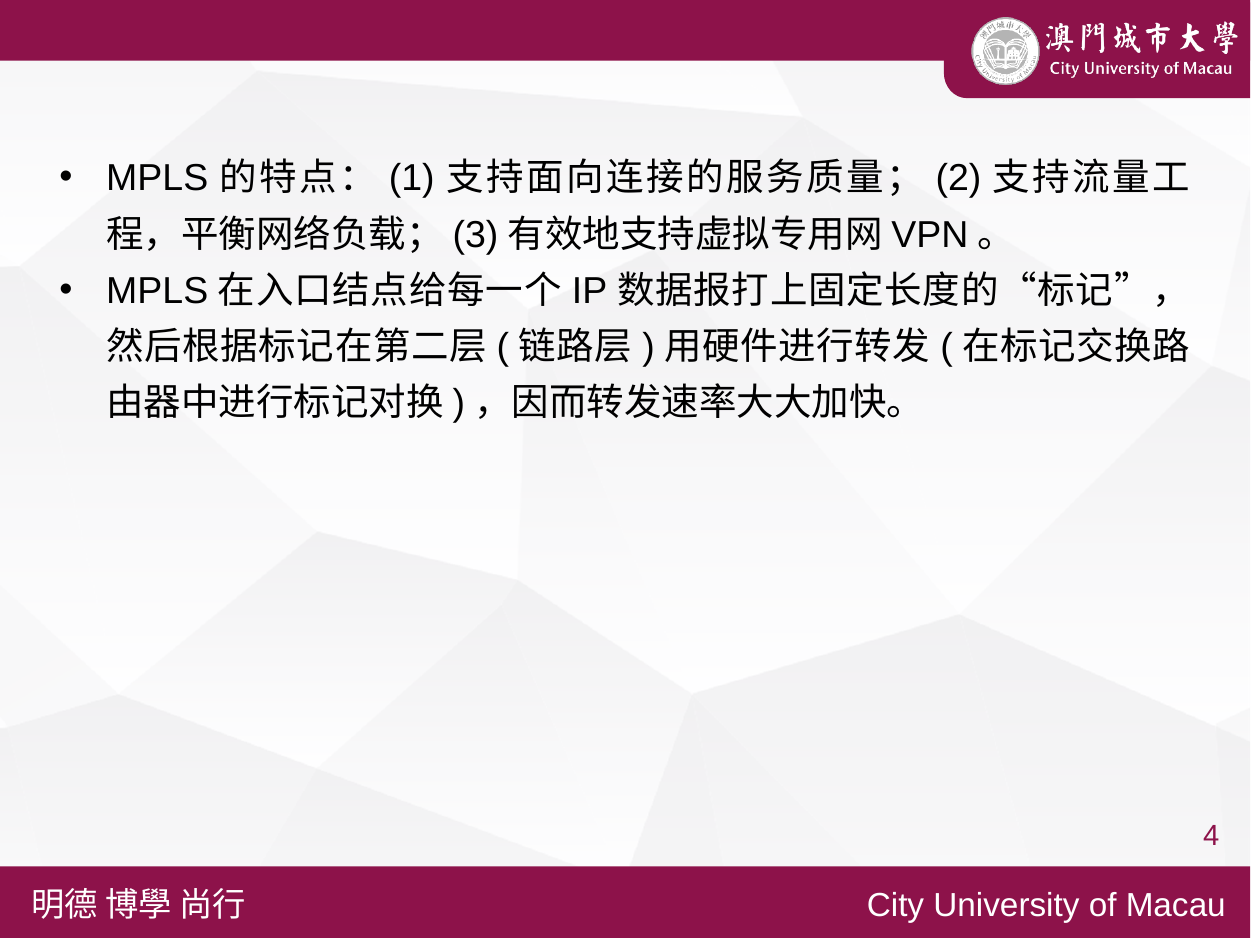

MPLS的特点：(1)支持面向连接的服务质量；(2)支持流量工程，平衡网络负载；(3)有效地支持虚拟专用网VPN。
MPLS在入口结点给每一个IP数据报打上固定长度的“标记”，然后根据标记在第二层(链路层)用硬件进行转发(在标记交换路由器中进行标记对换)，因而转发速率大大加快。

4